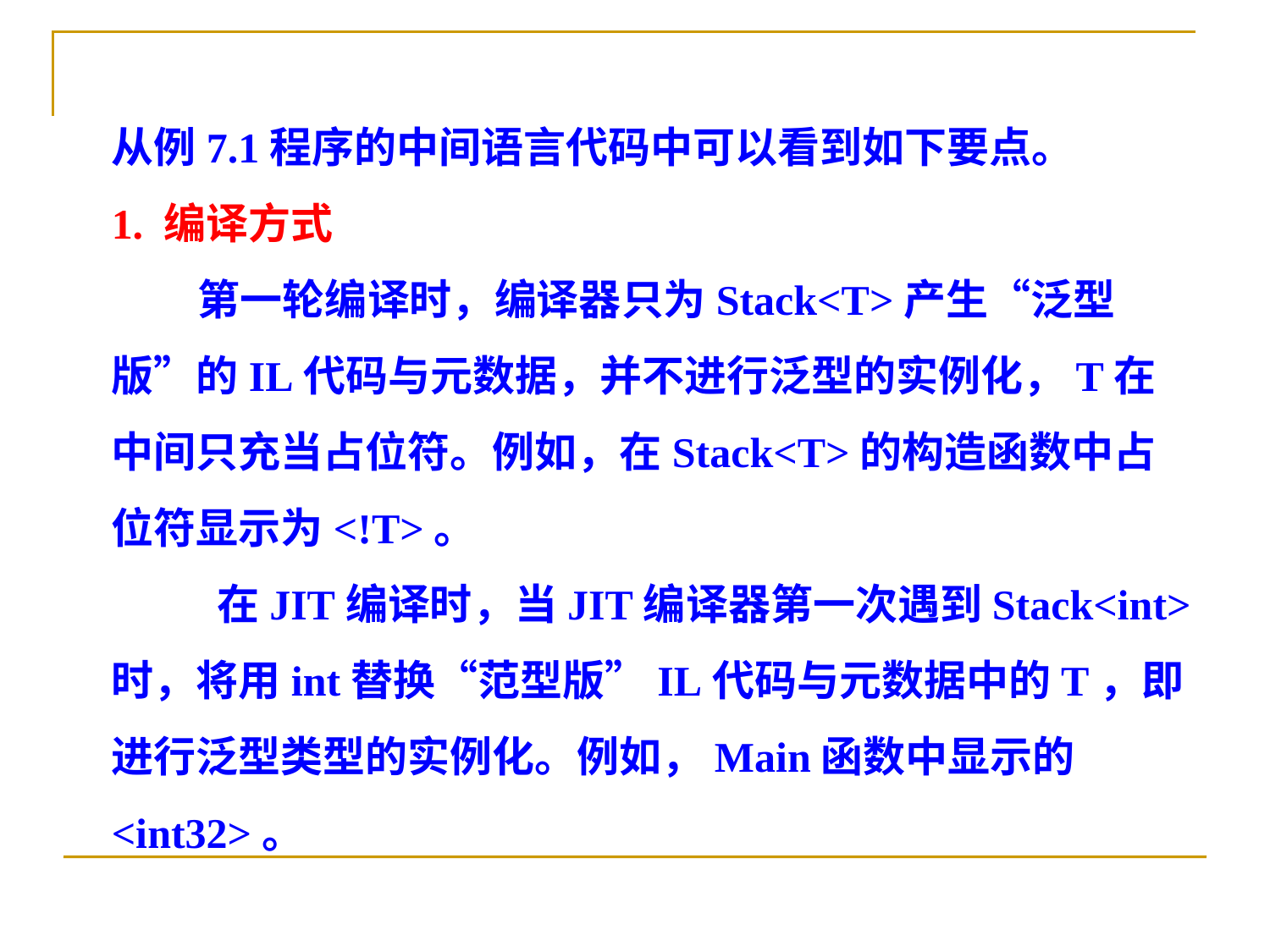

从例7.1程序的中间语言代码中可以看到如下要点。
1. 编译方式
        第一轮编译时，编译器只为Stack<T>产生“泛型版”的IL代码与元数据，并不进行泛型的实例化，T在中间只充当占位符。例如，在Stack<T>的构造函数中占位符显示为<!T>。
          在JIT编译时，当JIT编译器第一次遇到Stack<int>时，将用int替换“范型版”IL代码与元数据中的T，即进行泛型类型的实例化。例如，Main函数中显示的<int32>。